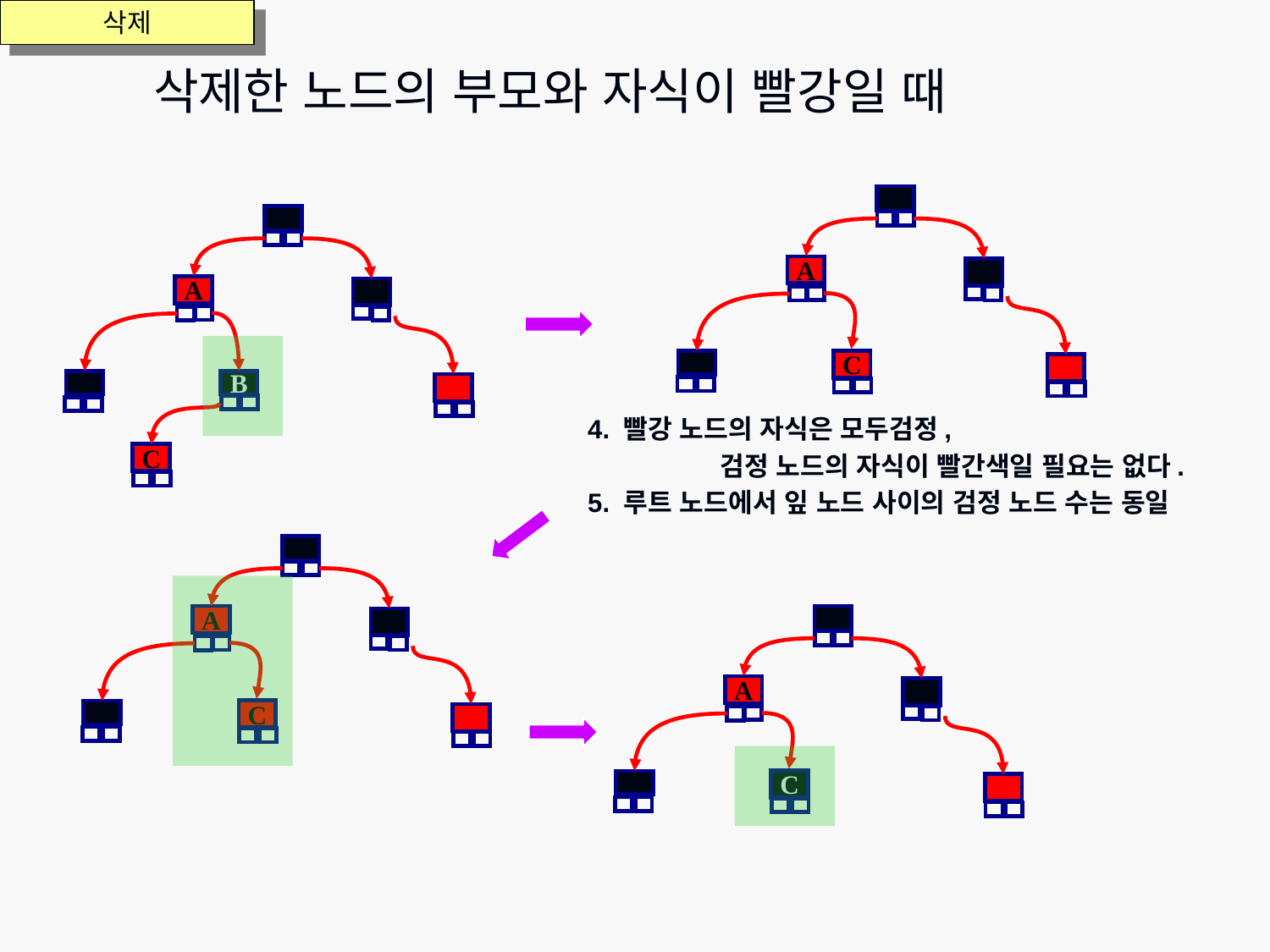

삭제
# 삭제한 노드의 부모와 자식이 빨강일 때

A

C

A

B

4. 빨강 노드의 자식은 모두검정,
                 검정 노드의 자식이 빨간색일 필요는 없다.
5. 루트 노드에서 잎 노드 사이의 검정 노드 수는 동일
C

A

C

A

C